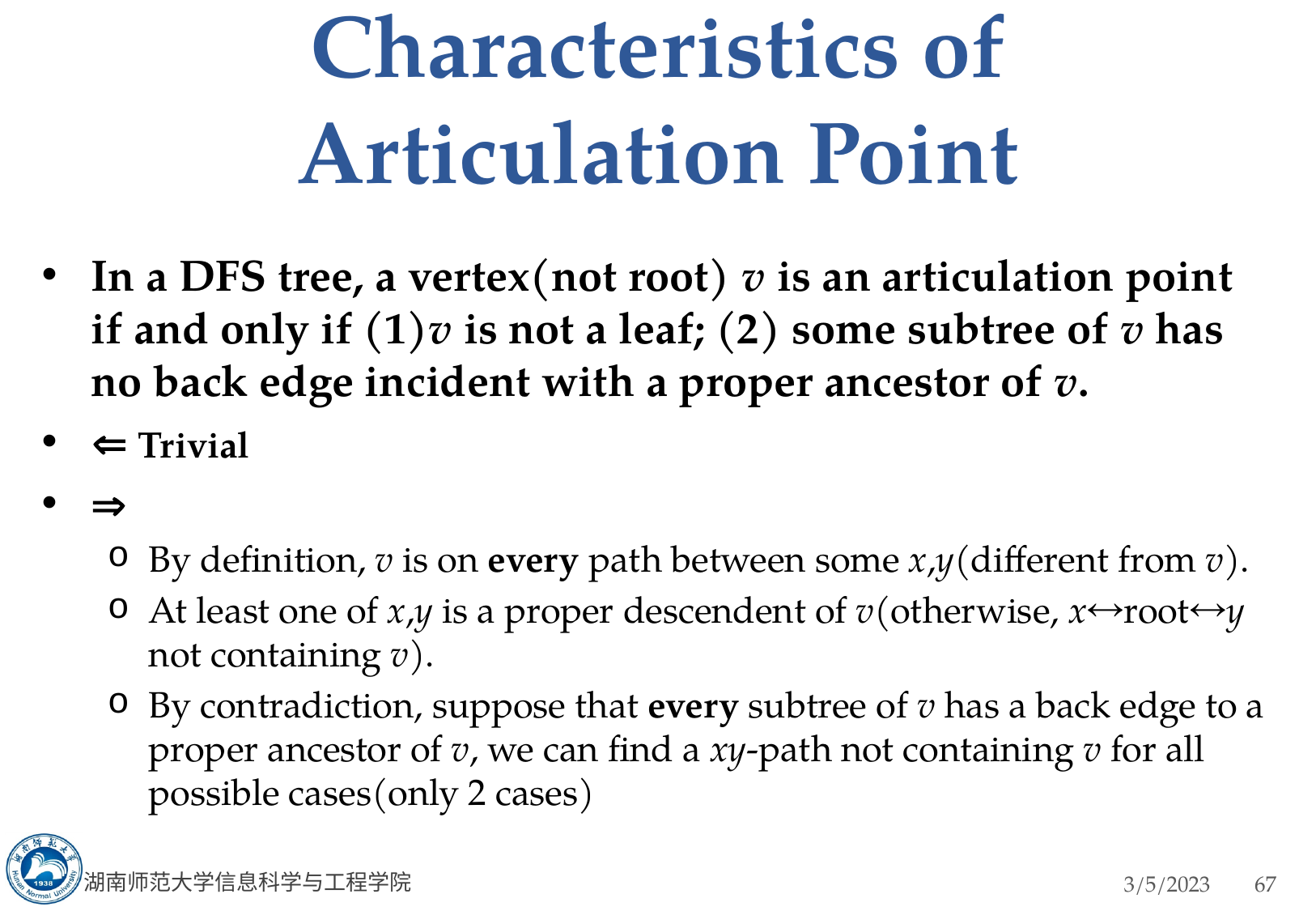

# Characteristics of Articulation Point
In a DFS tree, a vertex(not root) v is an articulation point if and only if (1)v is not a leaf; (2) some subtree of v has no back edge incident with a proper ancestor of v.
⇐ Trivial
⇒
By definition, v is on every path between some x,y(different from v).
At least one of x,y is a proper descendent of v(otherwise, x↔root↔y not containing v).
By contradiction, suppose that every subtree of v has a back edge to a proper ancestor of v, we can find a xy-path not containing v for all possible cases(only 2 cases)
湖南师范大学信息科学与工程学院
3/5/2023
67